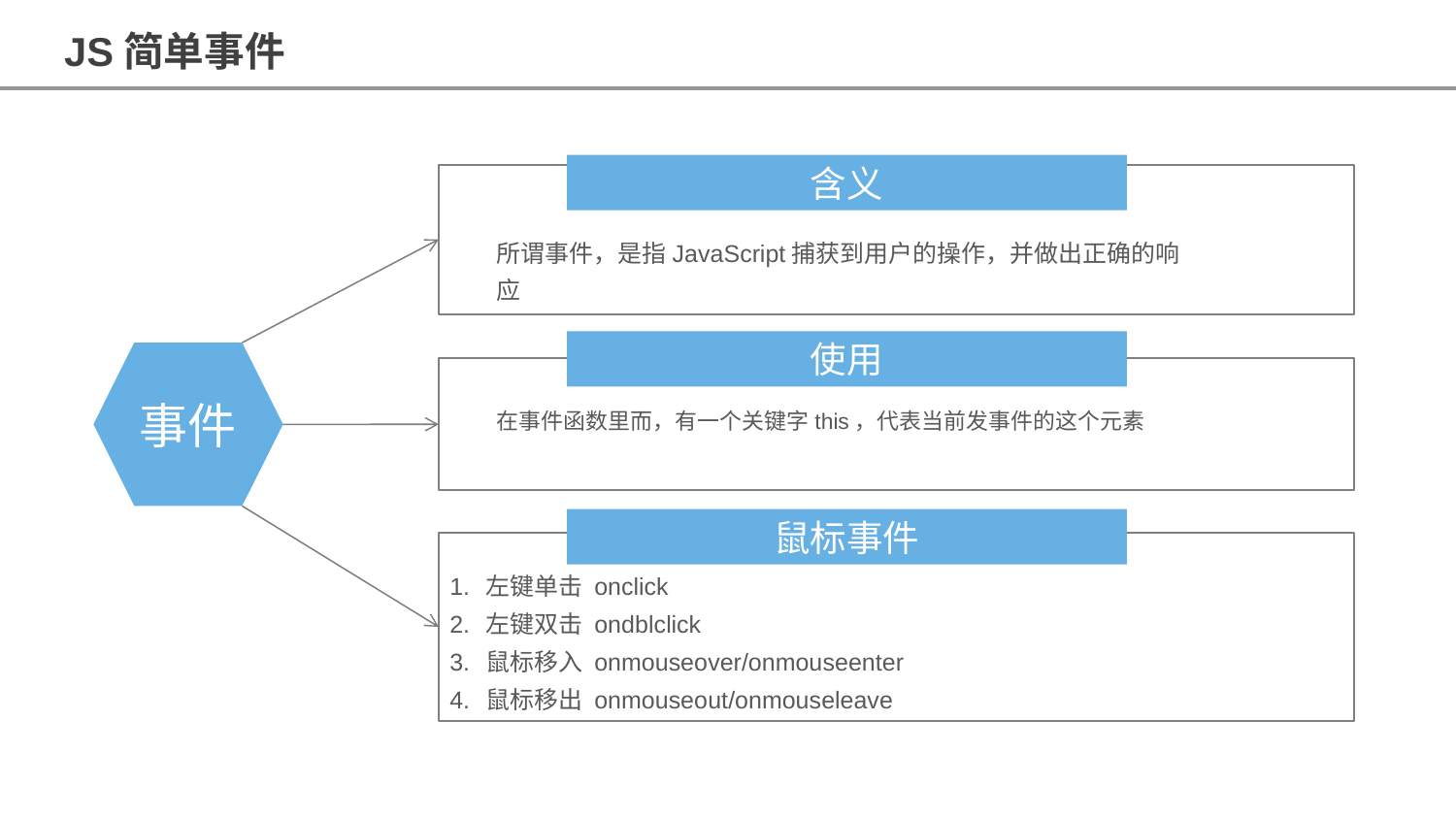

JS简单事件
含义

所谓事件，是指JavaScript捕获到用户的操作，并做出正确的响应
使用
事件

在事件函数里而，有一个关键字this，代表当前发事件的这个元素
鼠标事件

左键单击 onclick
左键双击 ondblclick
鼠标移入 onmouseover/onmouseenter
鼠标移出 onmouseout/onmouseleave